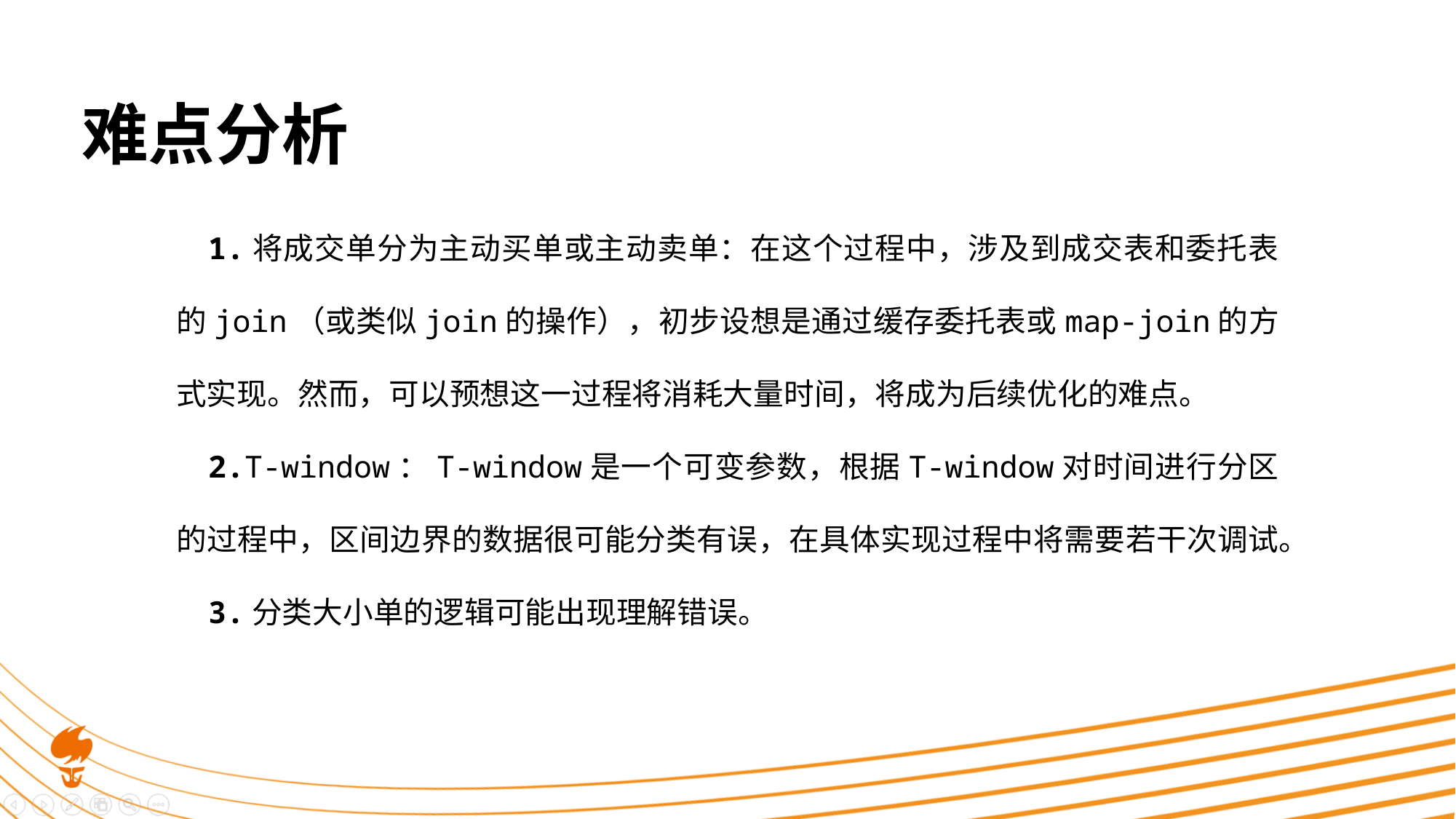

难点分析

1.将成交单分为主动买单或主动卖单：在这个过程中，涉及到成交表和委托表的join（或类似join的操作），初步设想是通过缓存委托表或map-join的方式实现。然而，可以预想这一过程将消耗大量时间，将成为后续优化的难点。
2.T-window：T-window是一个可变参数，根据T-window对时间进行分区的过程中，区间边界的数据很可能分类有误，在具体实现过程中将需要若干次调试。
3.分类大小单的逻辑可能出现理解错误。